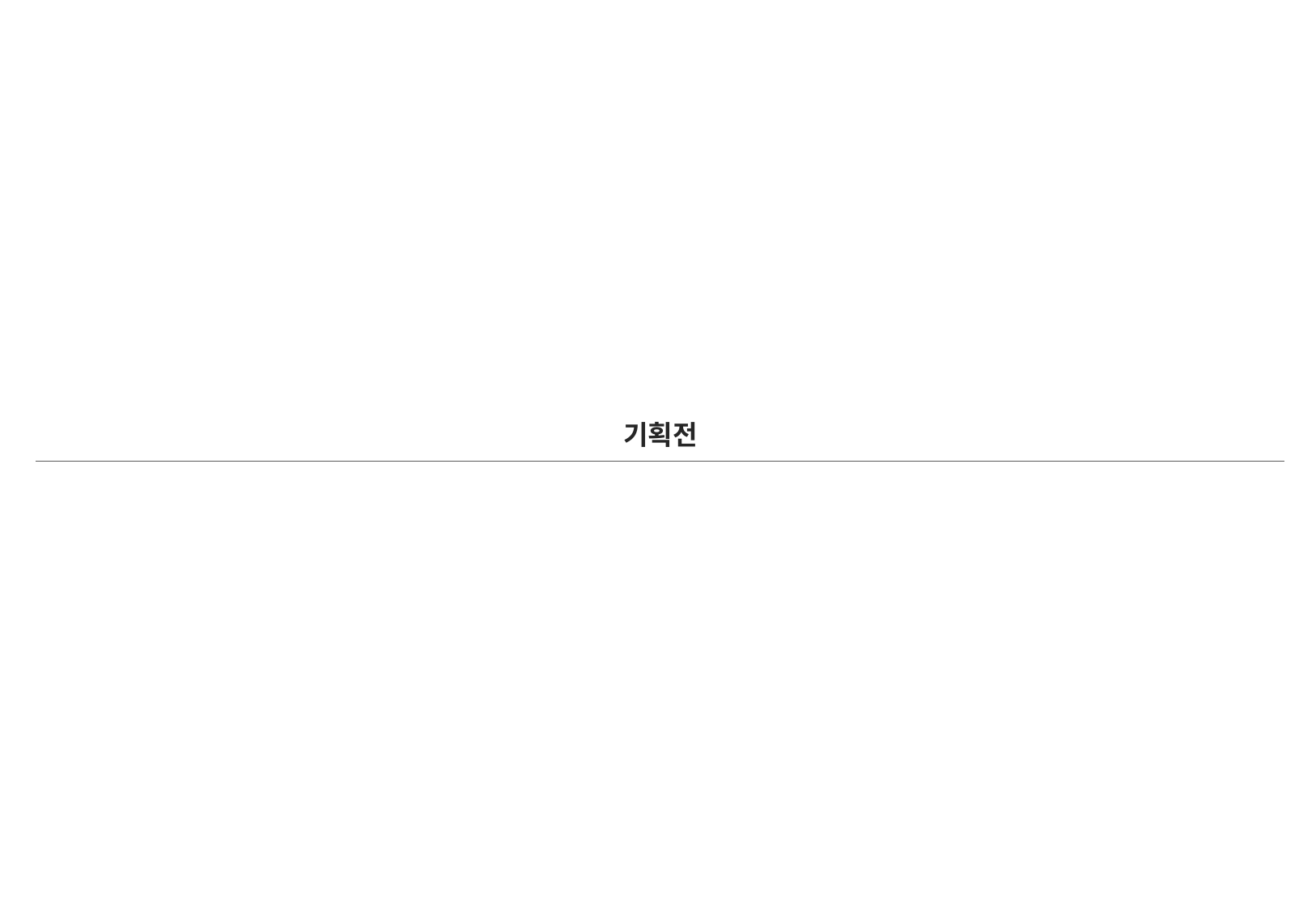

| 기획전 |
| --- |
|  |